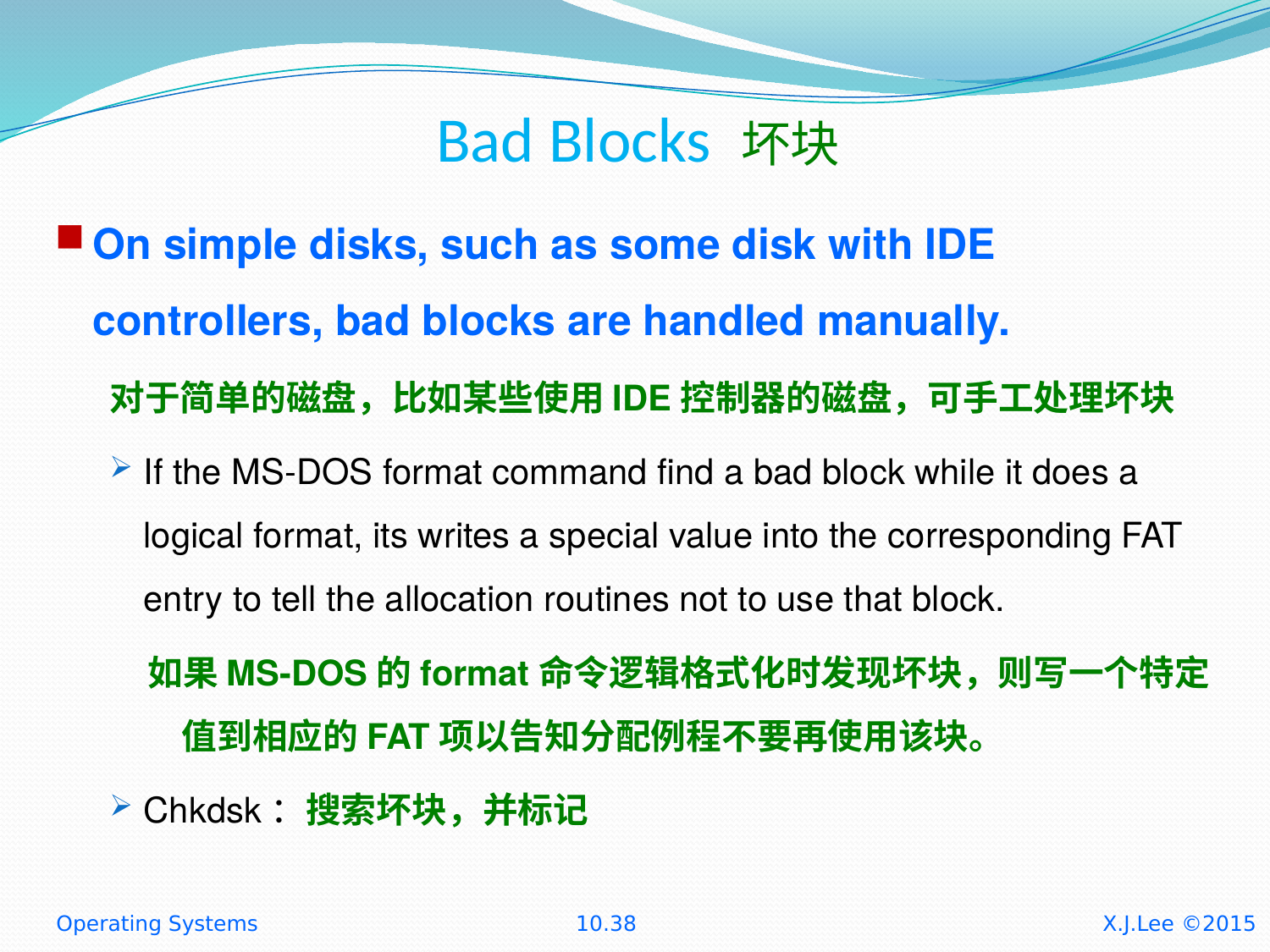

# Bad Blocks 坏块
On simple disks, such as some disk with IDE controllers, bad blocks are handled manually.
对于简单的磁盘，比如某些使用IDE控制器的磁盘，可手工处理坏块
If the MS-DOS format command find a bad block while it does a logical format, its writes a special value into the corresponding FAT entry to tell the allocation routines not to use that block.
如果MS-DOS的format命令逻辑格式化时发现坏块，则写一个特定值到相应的FAT项以告知分配例程不要再使用该块。
Chkdsk：搜索坏块，并标记
Operating Systems
10.38
X.J.Lee ©2015